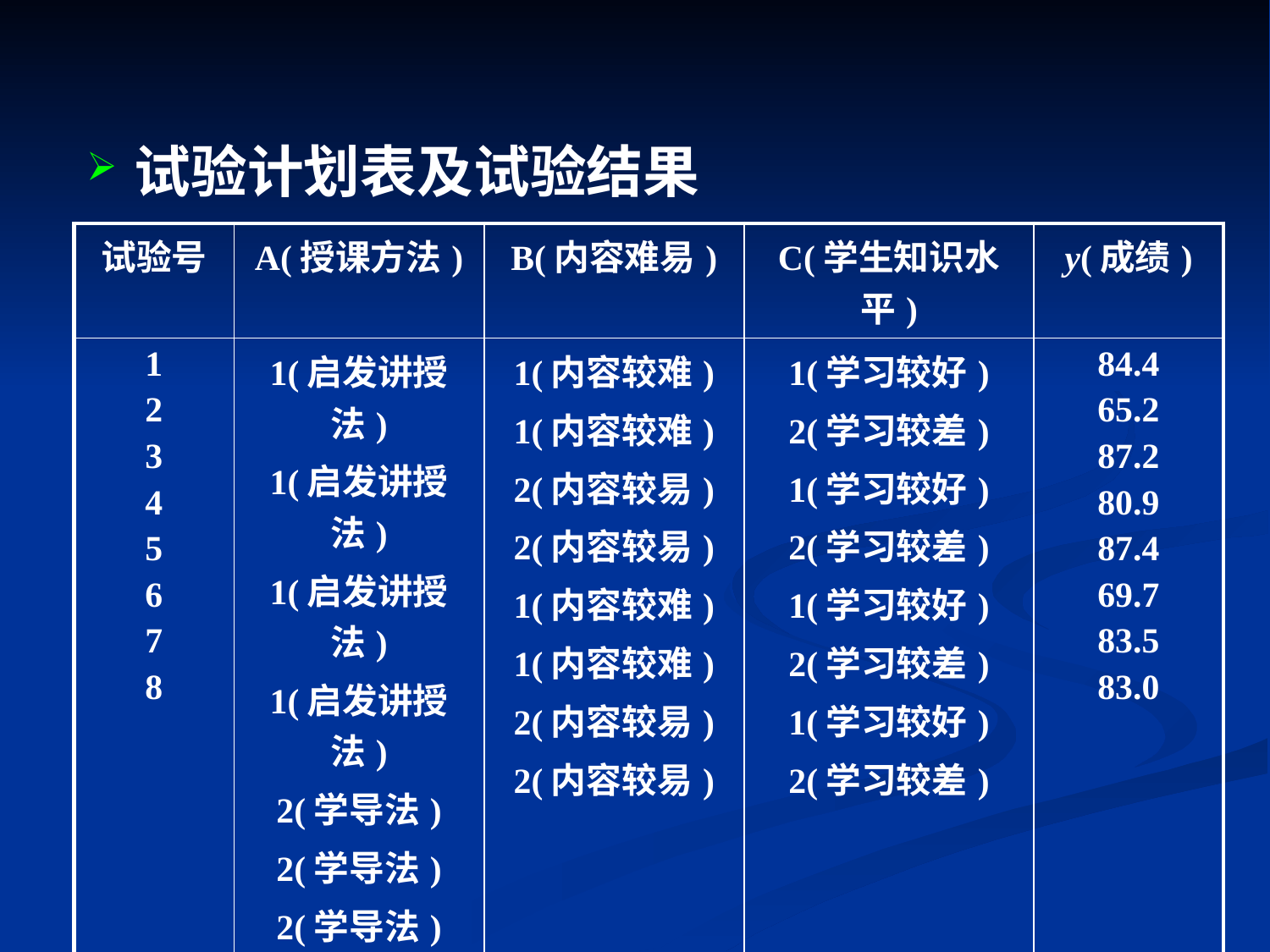

试验计划表及试验结果
| 试验号 | A(授课方法) | B(内容难易) | C(学生知识水平) | y(成绩) |
| --- | --- | --- | --- | --- |
| 1 2 3 4 5 6 7 8 | 1(启发讲授法) 1(启发讲授法) 1(启发讲授法) 1(启发讲授法) 2(学导法) 2(学导法) 2(学导法) 2(学导法) | 1(内容较难) 1(内容较难) 2(内容较易) 2(内容较易) 1(内容较难) 1(内容较难) 2(内容较易) 2(内容较易) | 1(学习较好) 2(学习较差) 1(学习较好) 2(学习较差) 1(学习较好) 2(学习较差) 1(学习较好) 2(学习较差) | 84.4 65.2 87.2 80.9 87.4 69.7 83.5 83.0 |